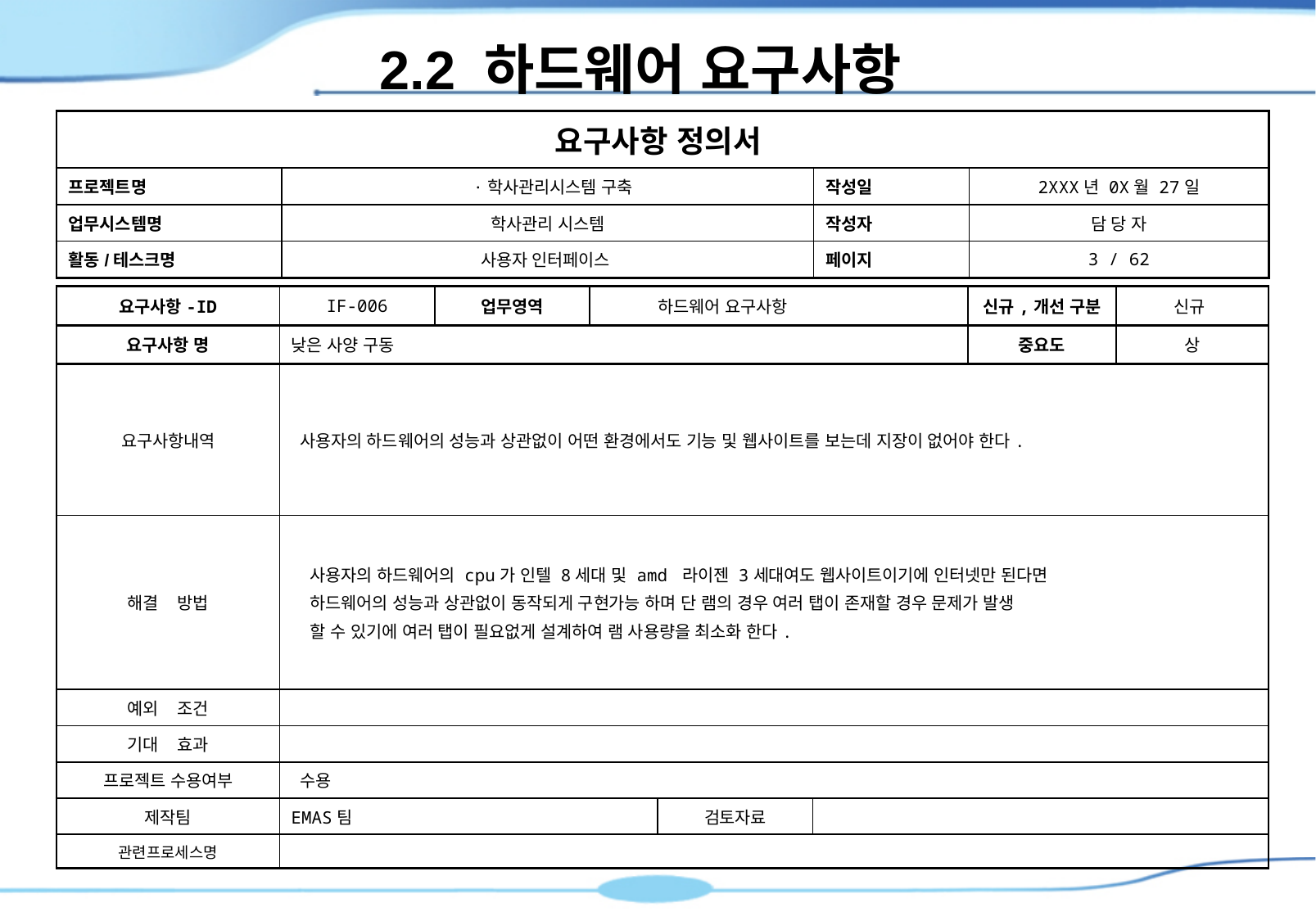

2.2 하드웨어 요구사항
| 요구사항 정의서 |  |  |  |
| --- | --- | --- | --- |
| 프로젝트명 | ·학사관리시스템 구축 | 작성일 | 2XXX년 0X월 27일 |
| 업무시스템명 | 학사관리 시스템 | 작성자 | 담 당 자 |
| 활동/테스크명 | 사용자 인터페이스 | 페이지 | 3 / 62 |
| 요구사항-ID | IF-006 | 업무영역 | 하드웨어 요구사항 |  |  | 신규,개선 구분 | 신규 |
| --- | --- | --- | --- | --- | --- | --- | --- |
| 요구사항 명 | 낮은 사양 구동 |  |  |  |  | 중요도 | 상 |
| 요구사항내역 | 사용자의 하드웨어의 성능과 상관없이 어떤 환경에서도 기능 및 웹사이트를 보는데 지장이 없어야 한다. |  |  |  |  |  |  |
| 해결 방법 | 사용자의 하드웨어의 cpu가 인텔 8세대 및 amd 라이젠 3세대여도 웹사이트이기에 인터넷만 된다면 하드웨어의 성능과 상관없이 동작되게 구현가능 하며 단 램의 경우 여러 탭이 존재할 경우 문제가 발생 할 수 있기에 여러 탭이 필요없게 설계하여 램 사용량을 최소화 한다. |  |  |  |  |  |  |
| 예외 조건 |  |  |  |  |  |  |  |
| 기대 효과 |  |  |  |  |  |  |  |
| 프로젝트 수용여부 | 수용 |  |  |  |  |  |  |
| 제작팀 | EMAS팀 |  |  | 검토자료 |  |  |  |
| 관련프로세스명 |  |  |  |  |  |  |  |